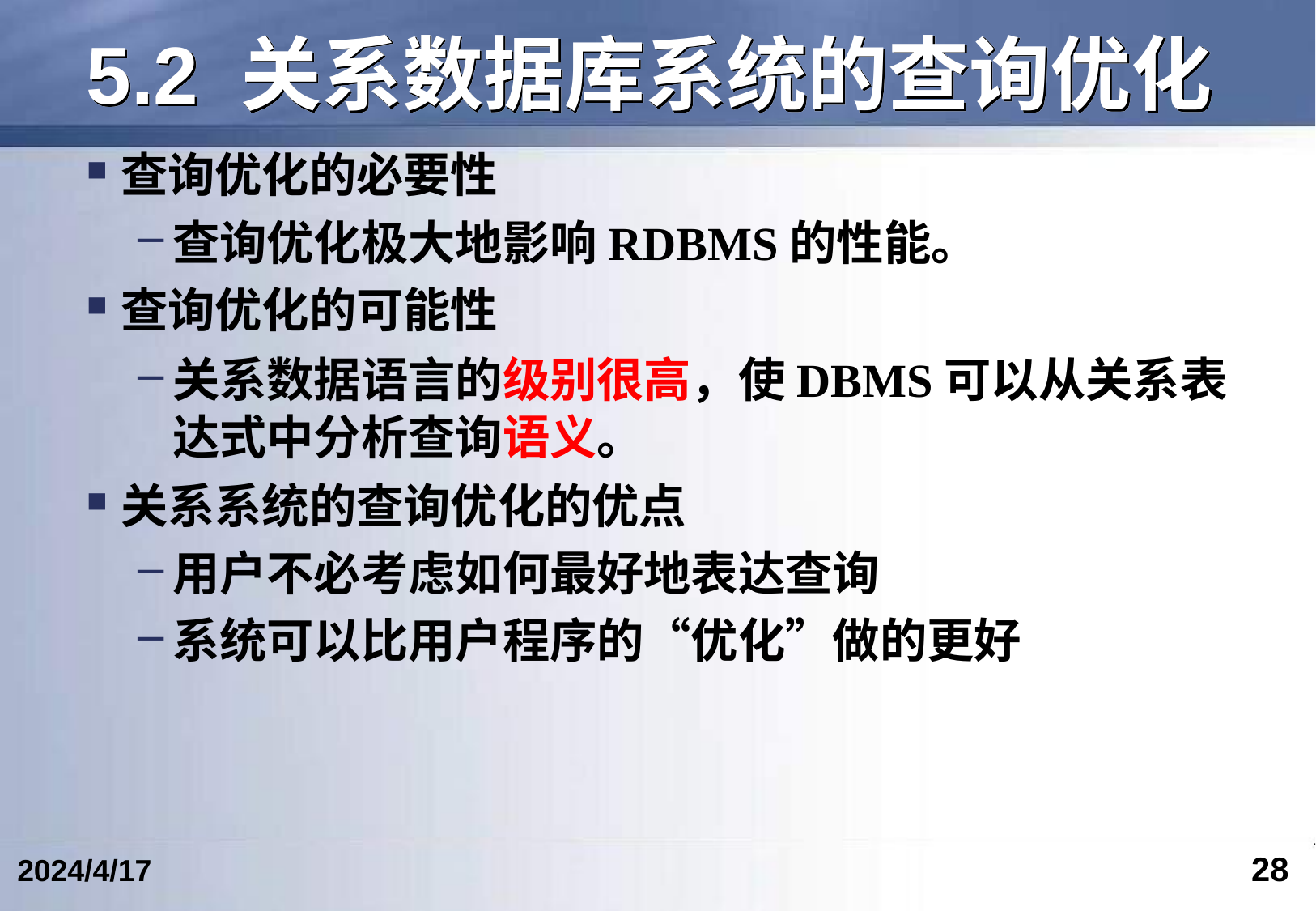

# 5.2 关系数据库系统的查询优化
查询优化的必要性
查询优化极大地影响RDBMS的性能。
查询优化的可能性
关系数据语言的级别很高，使DBMS可以从关系表达式中分析查询语义。
关系系统的查询优化的优点
用户不必考虑如何最好地表达查询
系统可以比用户程序的“优化”做的更好
28
2024/4/17